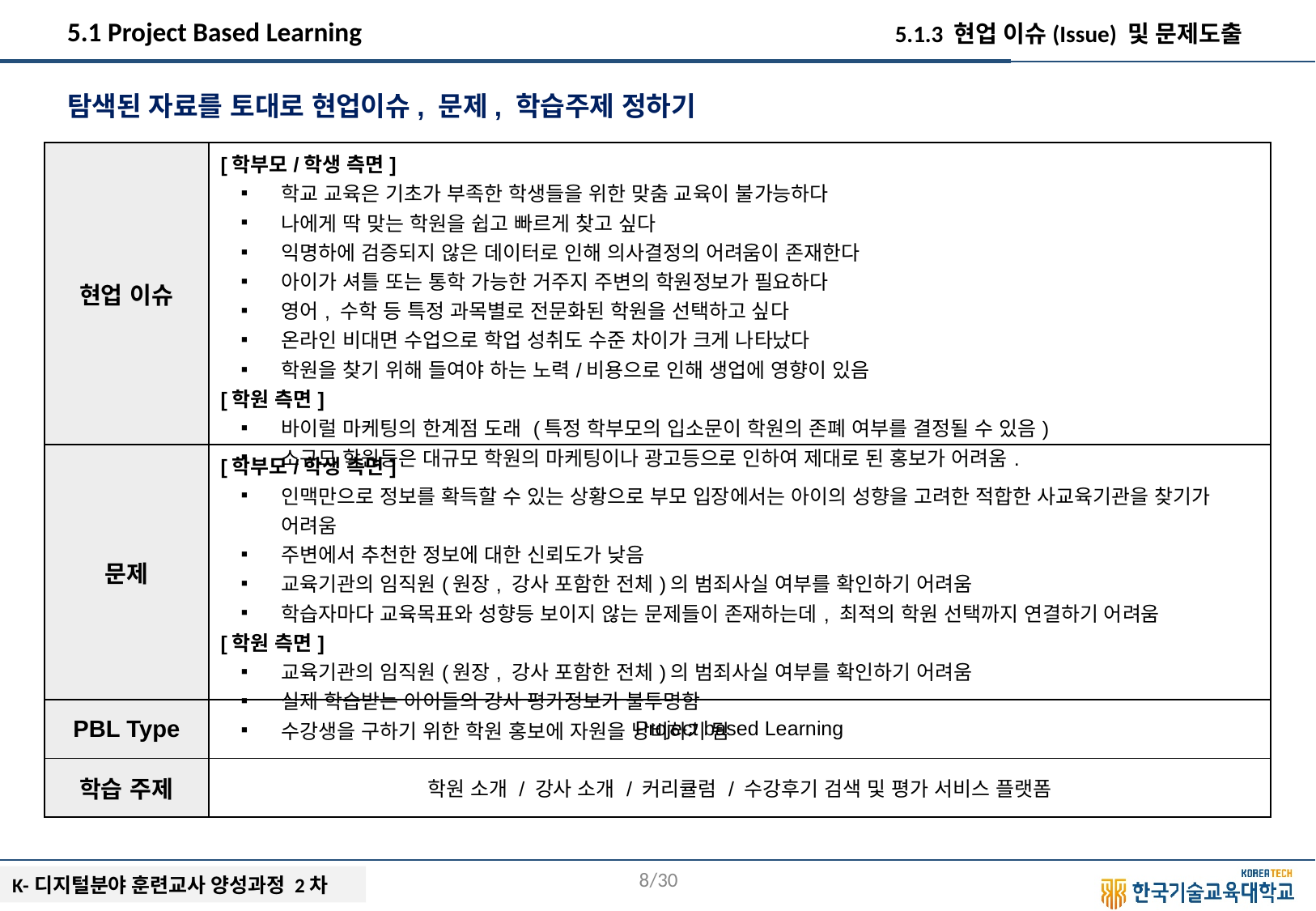

5.1 Project Based Learning
5.1.3 현업 이슈(Issue) 및 문제도출
탐색된 자료를 토대로 현업이슈, 문제, 학습주제 정하기
| 현업 이슈 | [학부모/학생 측면] 학교 교육은 기초가 부족한 학생들을 위한 맞춤 교육이 불가능하다 나에게 딱 맞는 학원을 쉽고 빠르게 찾고 싶다 익명하에 검증되지 않은 데이터로 인해 의사결정의 어려움이 존재한다 아이가 셔틀 또는 통학 가능한 거주지 주변의 학원정보가 필요하다 영어, 수학 등 특정 과목별로 전문화된 학원을 선택하고 싶다 온라인 비대면 수업으로 학업 성취도 수준 차이가 크게 나타났다 학원을 찾기 위해 들여야 하는 노력/비용으로 인해 생업에 영향이 있음 [학원 측면] 바이럴 마케팅의 한계점 도래 (특정 학부모의 입소문이 학원의 존폐 여부를 결정될 수 있음) 소규모 학원등은 대규모 학원의 마케팅이나 광고등으로 인하여 제대로 된 홍보가 어려움. |
| --- | --- |
| 문제 | [학부모/학생 측면] 인맥만으로 정보를 확득할 수 있는 상황으로 부모 입장에서는 아이의 성향을 고려한 적합한 사교육기관을 찾기가 어려움 주변에서 추천한 정보에 대한 신뢰도가 낮음 교육기관의 임직원(원장, 강사 포함한 전체)의 범죄사실 여부를 확인하기 어려움 학습자마다 교육목표와 성향등 보이지 않는 문제들이 존재하는데, 최적의 학원 선택까지 연결하기 어려움 [학원 측면] 교육기관의 임직원(원장, 강사 포함한 전체)의 범죄사실 여부를 확인하기 어려움 실제 학습받는 아이들의 강사 평가정보가 불투명함 수강생을 구하기 위한 학원 홍보에 자원을 낭비하기 됨 |
| PBL Type | Project based Learning |
| 학습 주제 | 학원 소개 / 강사 소개 / 커리큘럼 / 수강후기 검색 및 평가 서비스 플랫폼 |
8/30